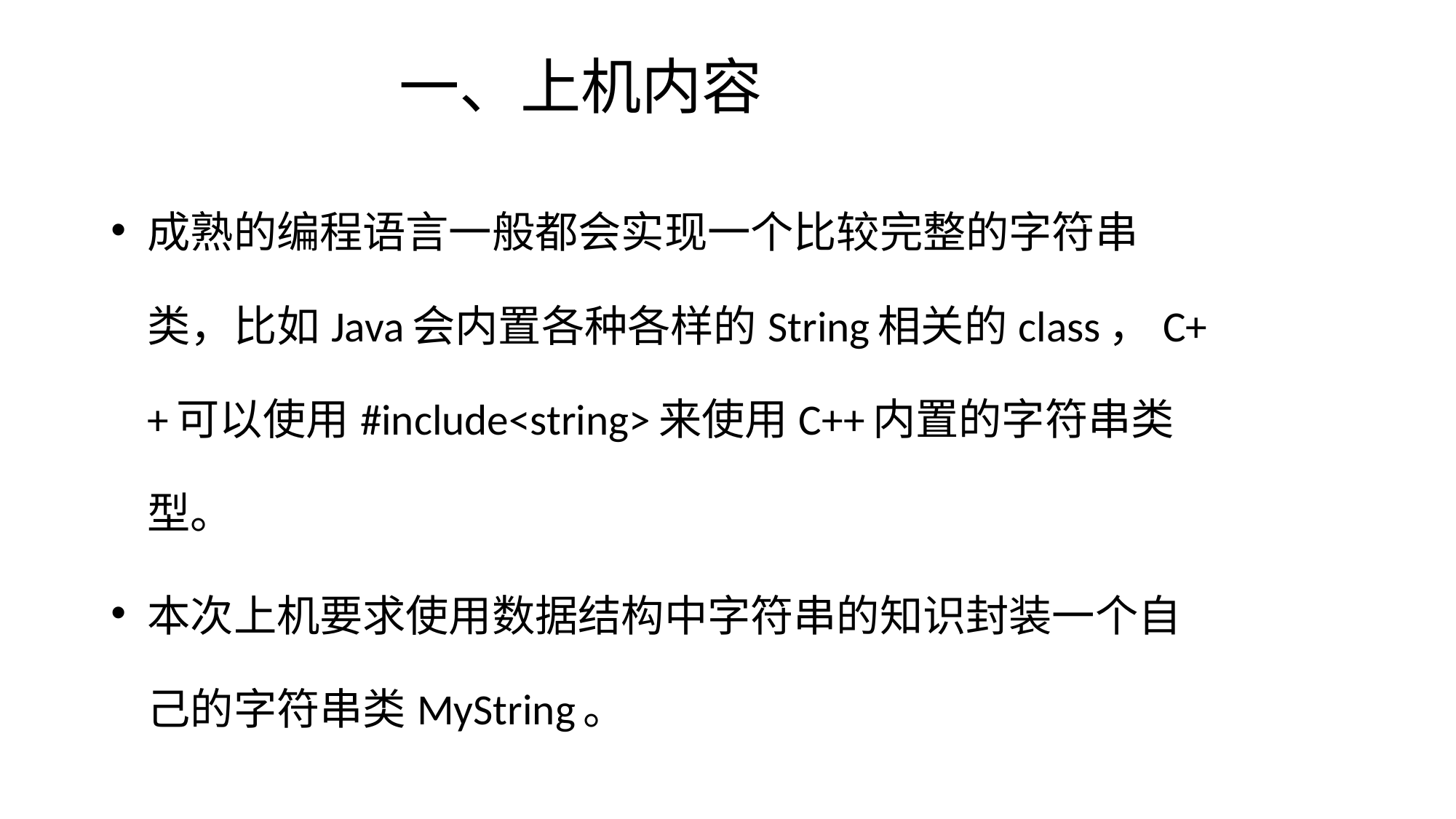

一、上机内容
成熟的编程语言一般都会实现一个比较完整的字符串类，比如Java会内置各种各样的String相关的class，C++可以使用#include<string>来使用C++内置的字符串类型。
本次上机要求使用数据结构中字符串的知识封装一个自己的字符串类MyString。